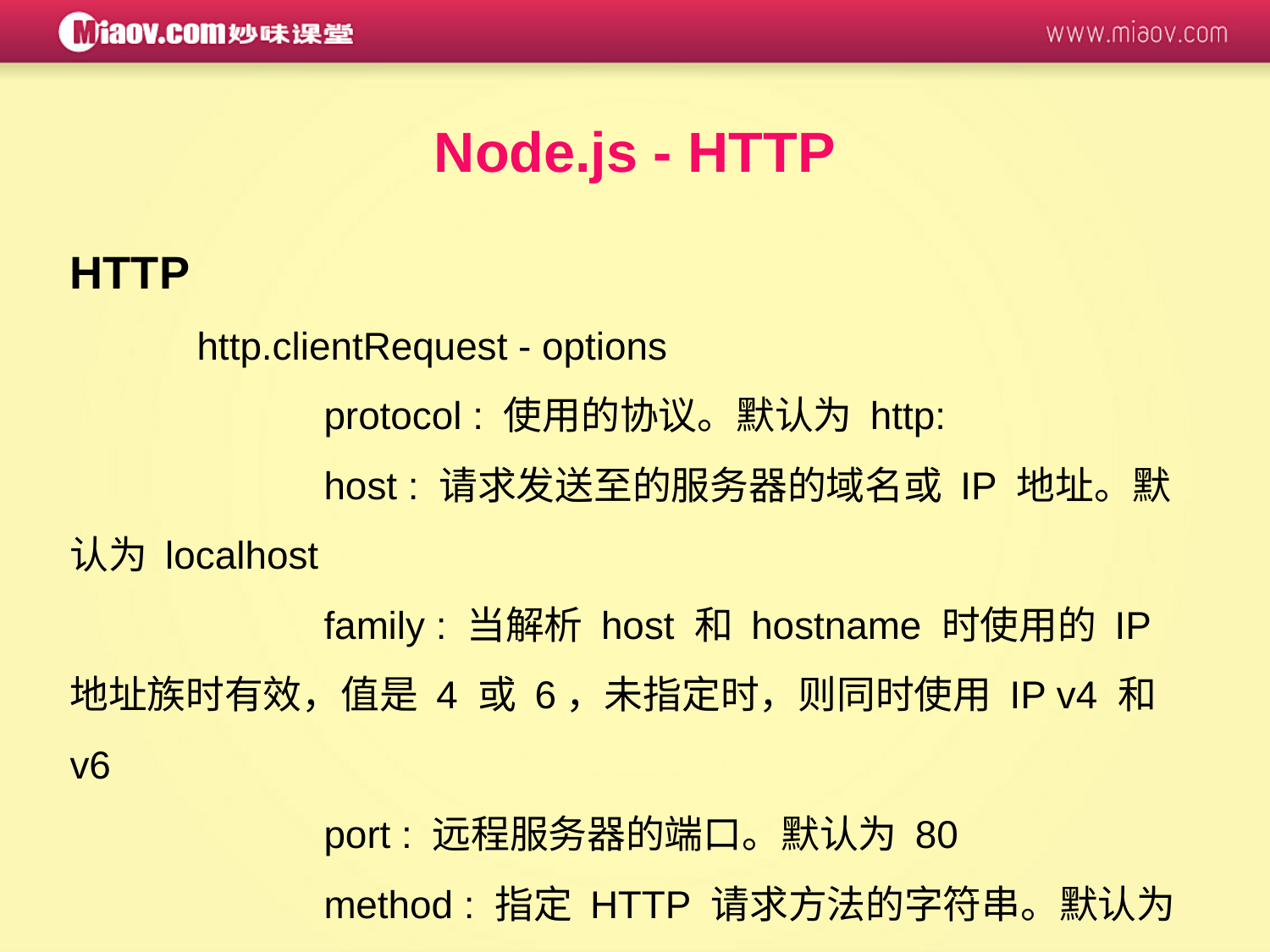

Node.js - HTTP
HTTP
	http.clientRequest - options
		protocol : 使用的协议。默认为 http:
		host : 请求发送至的服务器的域名或 IP 地址。默认为 localhost
		family : 当解析 host 和 hostname 时使用的 IP 地址族时有效，值是 4 或 6，未指定时，则同时使用 IP v4 和 v6
		port : 远程服务器的端口。默认为 80
		method : 指定 HTTP 请求方法的字符串。默认为 'GET'